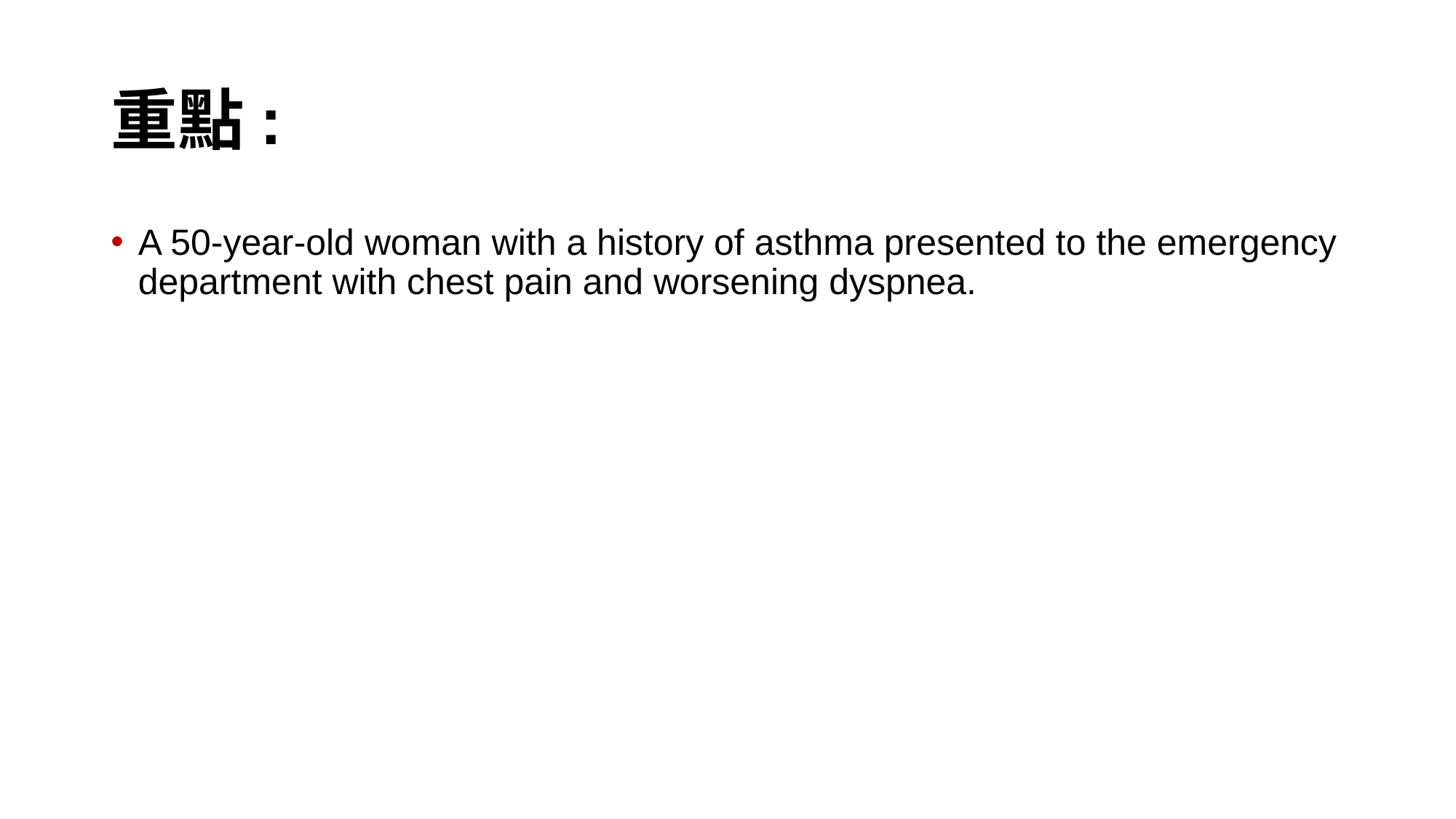

# 重點:
A 50-year-old woman with a history of asthma presented to the emergency department with chest pain and worsening dyspnea.